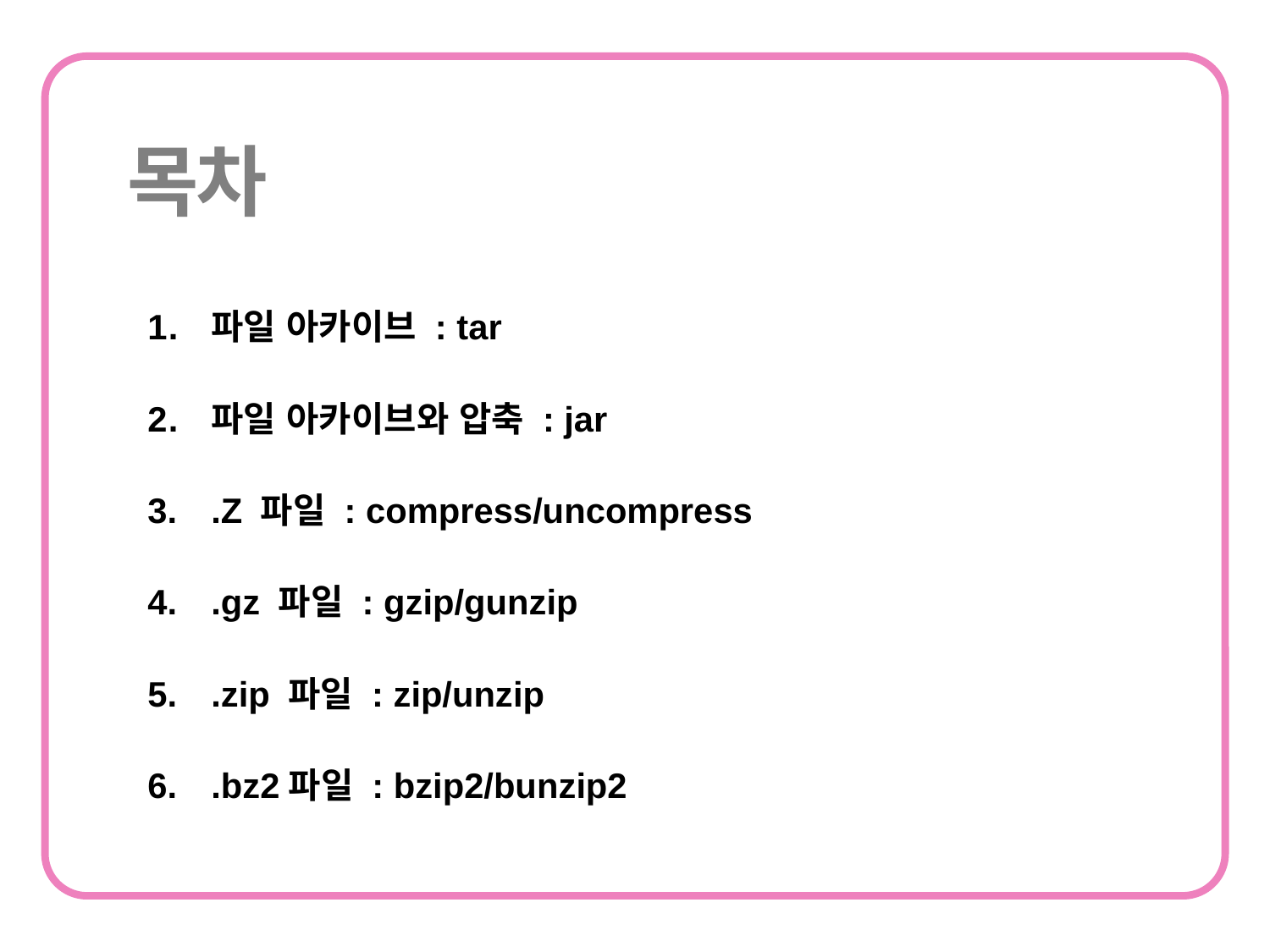

파일 아카이브 : tar
파일 아카이브와 압축 : jar
.Z 파일 : compress/uncompress
.gz 파일 : gzip/gunzip
.zip 파일 : zip/unzip
.bz2파일 : bzip2/bunzip2